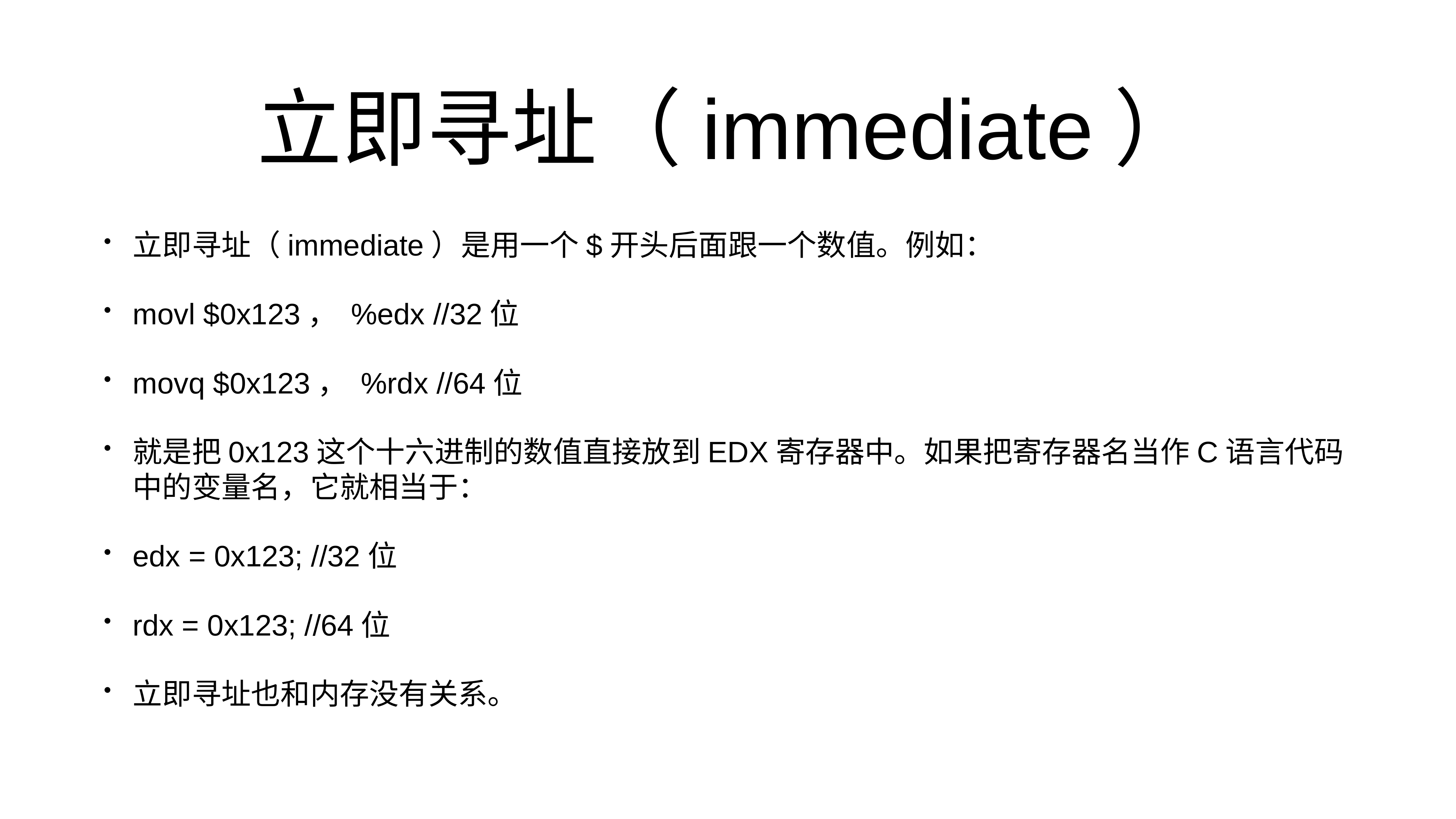

# 立即寻址（immediate）
立即寻址（immediate）是用一个$开头后面跟一个数值。例如：
movl $0x123， %edx //32位
movq $0x123， %rdx //64位
就是把0x123这个十六进制的数值直接放到EDX寄存器中。如果把寄存器名当作C语言代码中的变量名，它就相当于：
edx = 0x123; //32位
rdx = 0x123; //64位
立即寻址也和内存没有关系。